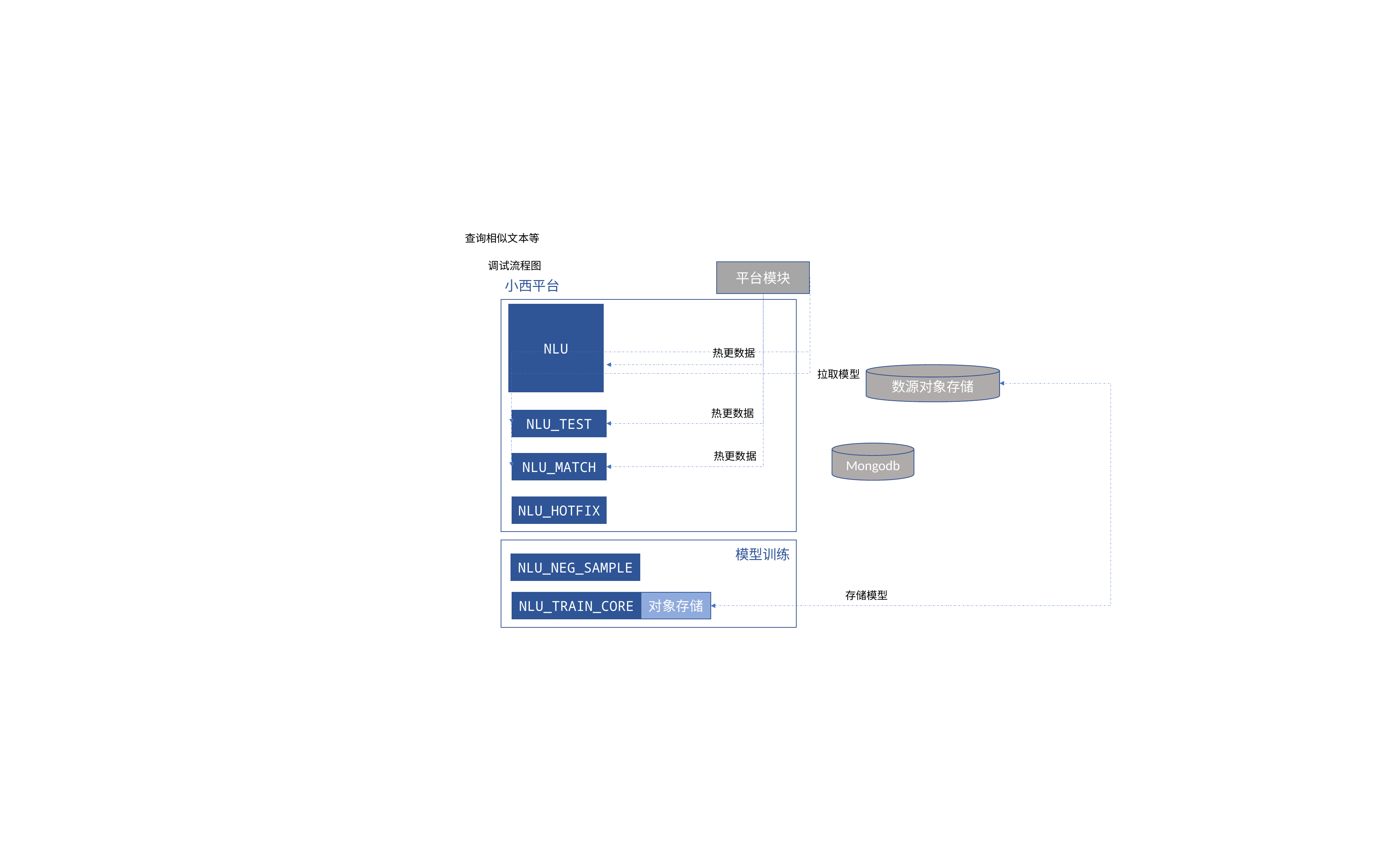

查询相似文本等
调试流程图
平台模块
小西平台

NLU
热更数据
数源对象存储
拉取模型
热更数据
NLU_TEST
Mongodb
热更数据
NLU_MATCH
NLU_HOTFIX

模型训练
NLU_NEG_SAMPLE
存储模型
NLU_TRAIN_CORE
对象存储